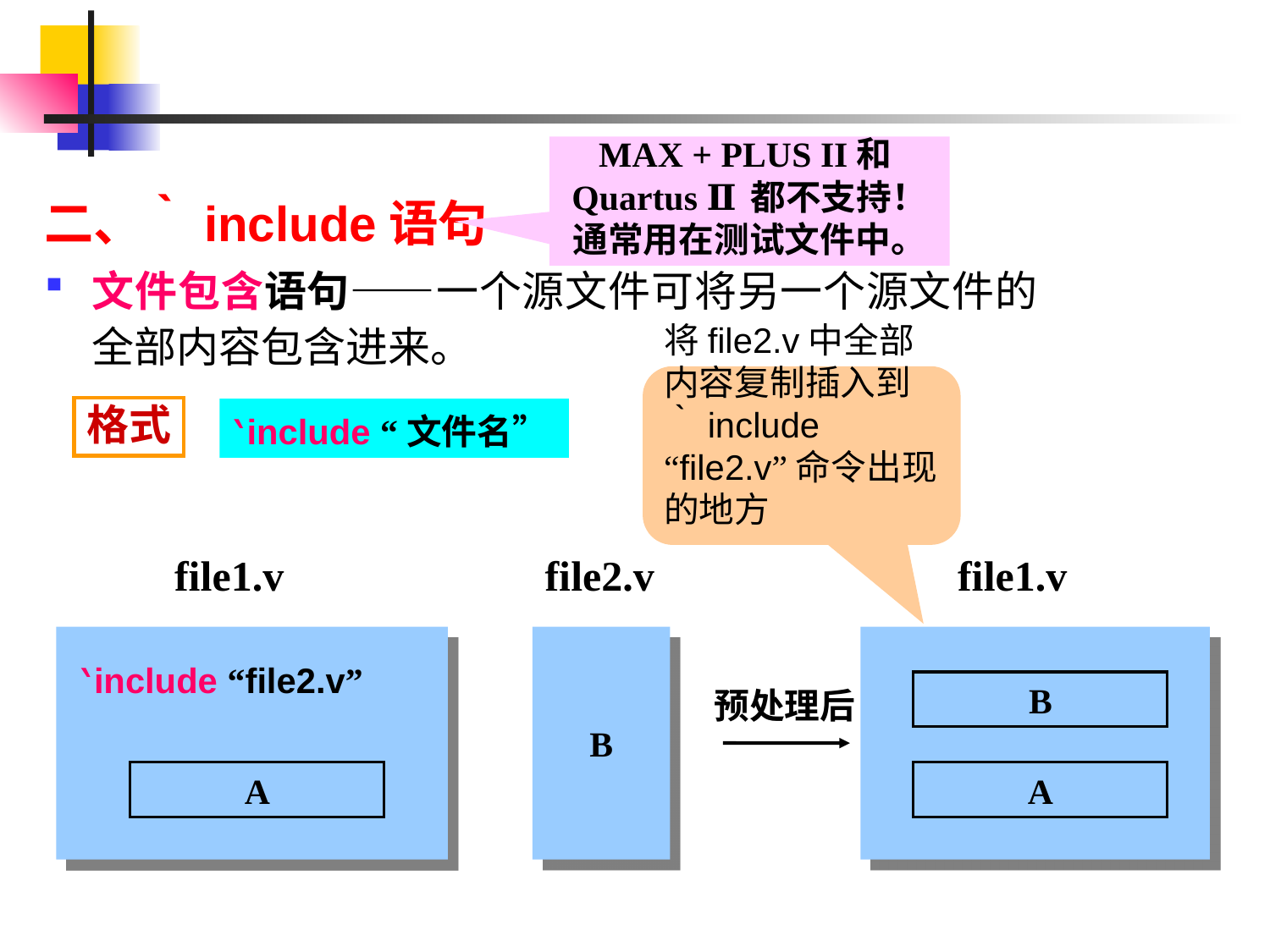

MAX + PLUS II和Quartus Ⅱ都不支持！通常用在测试文件中。
二、‵include语句
文件包含语句——一个源文件可将另一个源文件的全部内容包含进来。
将file2.v中全部内容复制插入到‵include “file2.v”命令出现的地方
格式
‵include “文件名”

file1.v

‵include “file2.v”
A
file2.v
B
file1.v

B
A
预处理后

# 190